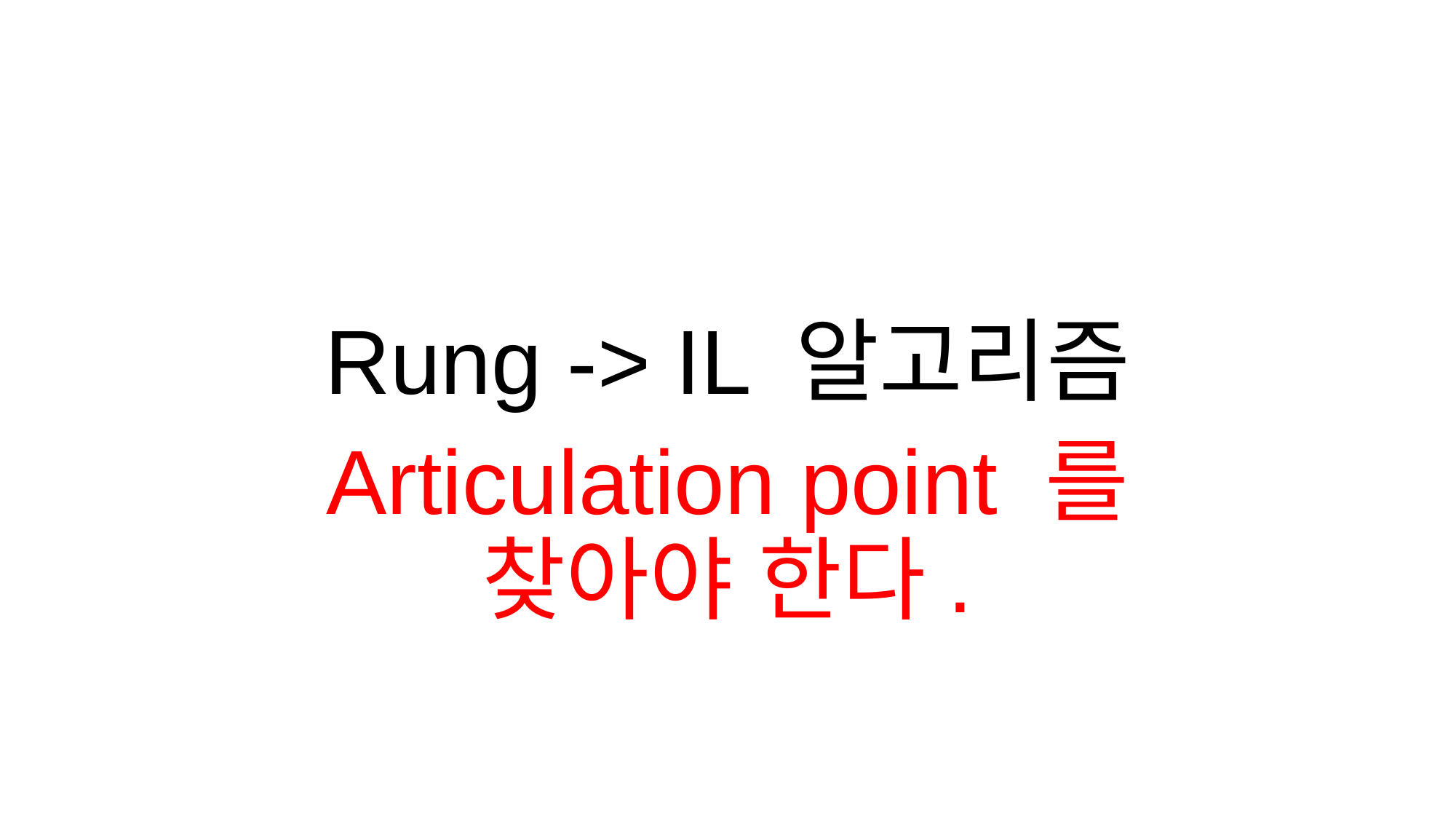

# Rung -> IL 알고리즘
Articulation point 를 찾아야 한다.